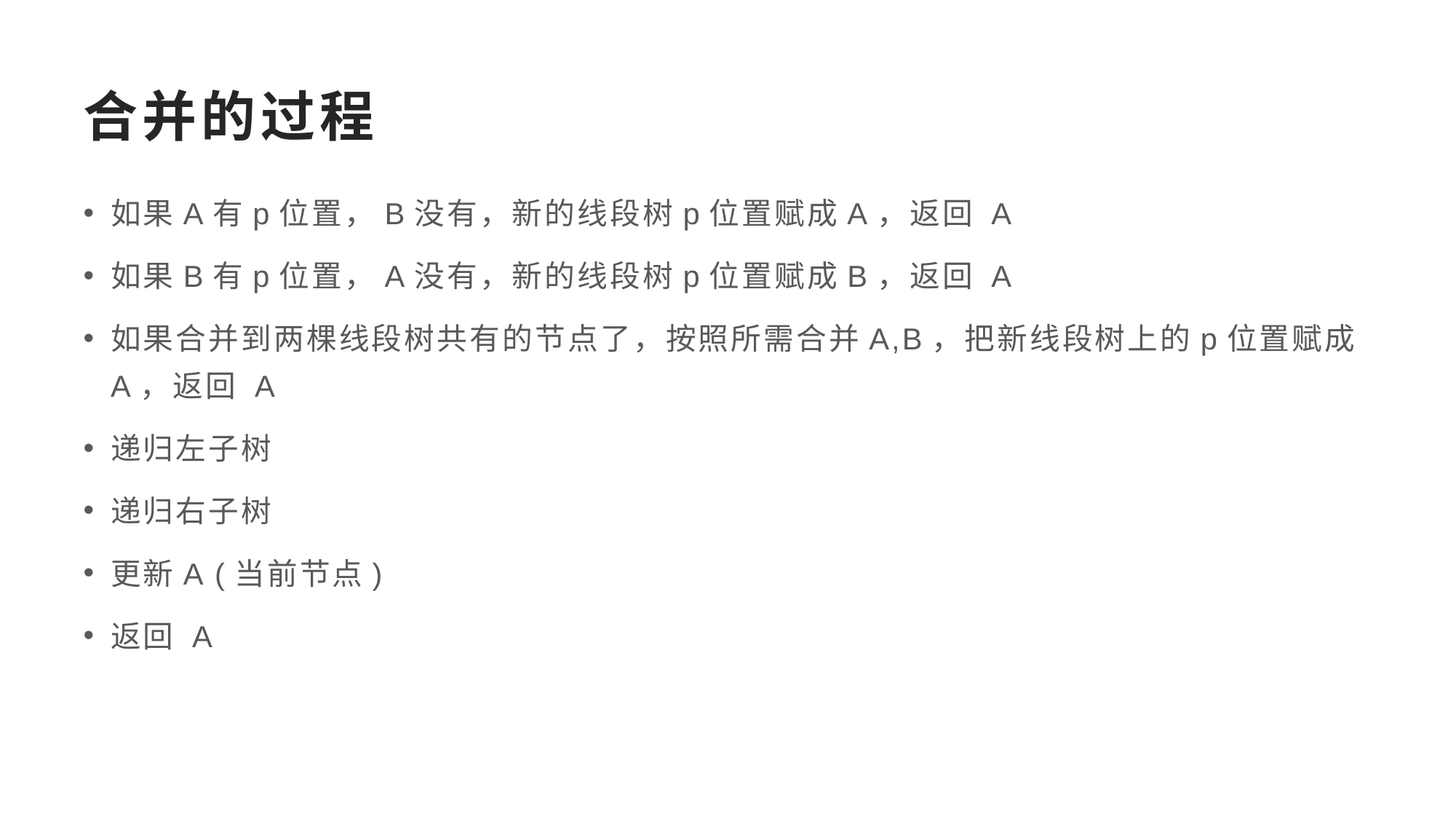

# 合并的过程
如果A有p位置，B没有，新的线段树p位置赋成A，返回 A
如果B有p位置，A没有，新的线段树p位置赋成B，返回 A
如果合并到两棵线段树共有的节点了，按照所需合并A,B，把新线段树上的p位置赋成A，返回 A
递归左子树
递归右子树
更新A (当前节点)
返回 A